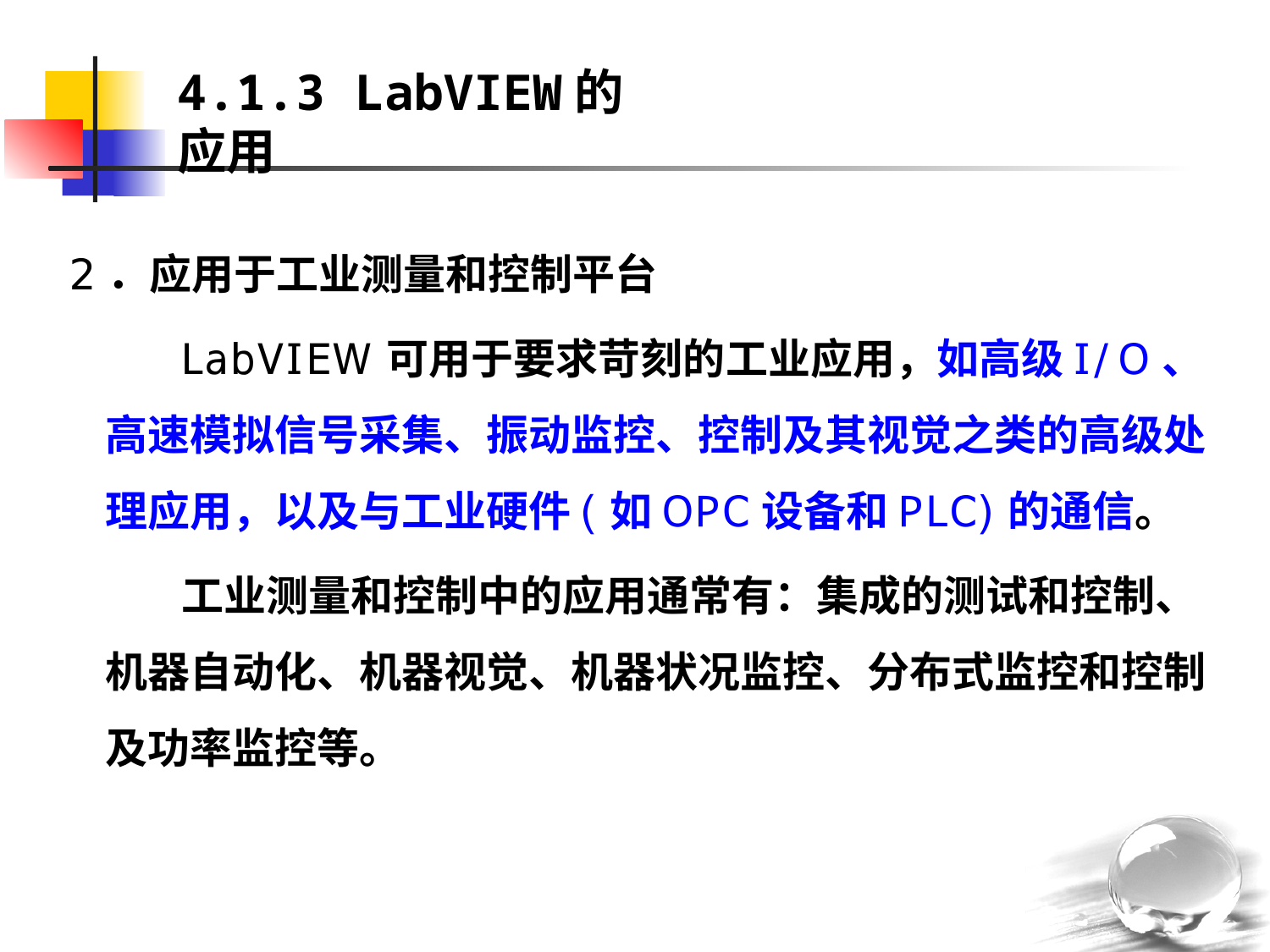

4.1.3 LabVIEW的应用
 2．应用于工业测量和控制平台
LabVIEW可用于要求苛刻的工业应用，如高级I/O、高速模拟信号采集、振动监控、控制及其视觉之类的高级处理应用，以及与工业硬件(如OPC设备和PLC)的通信。
工业测量和控制中的应用通常有：集成的测试和控制、机器自动化、机器视觉、机器状况监控、分布式监控和控制及功率监控等。